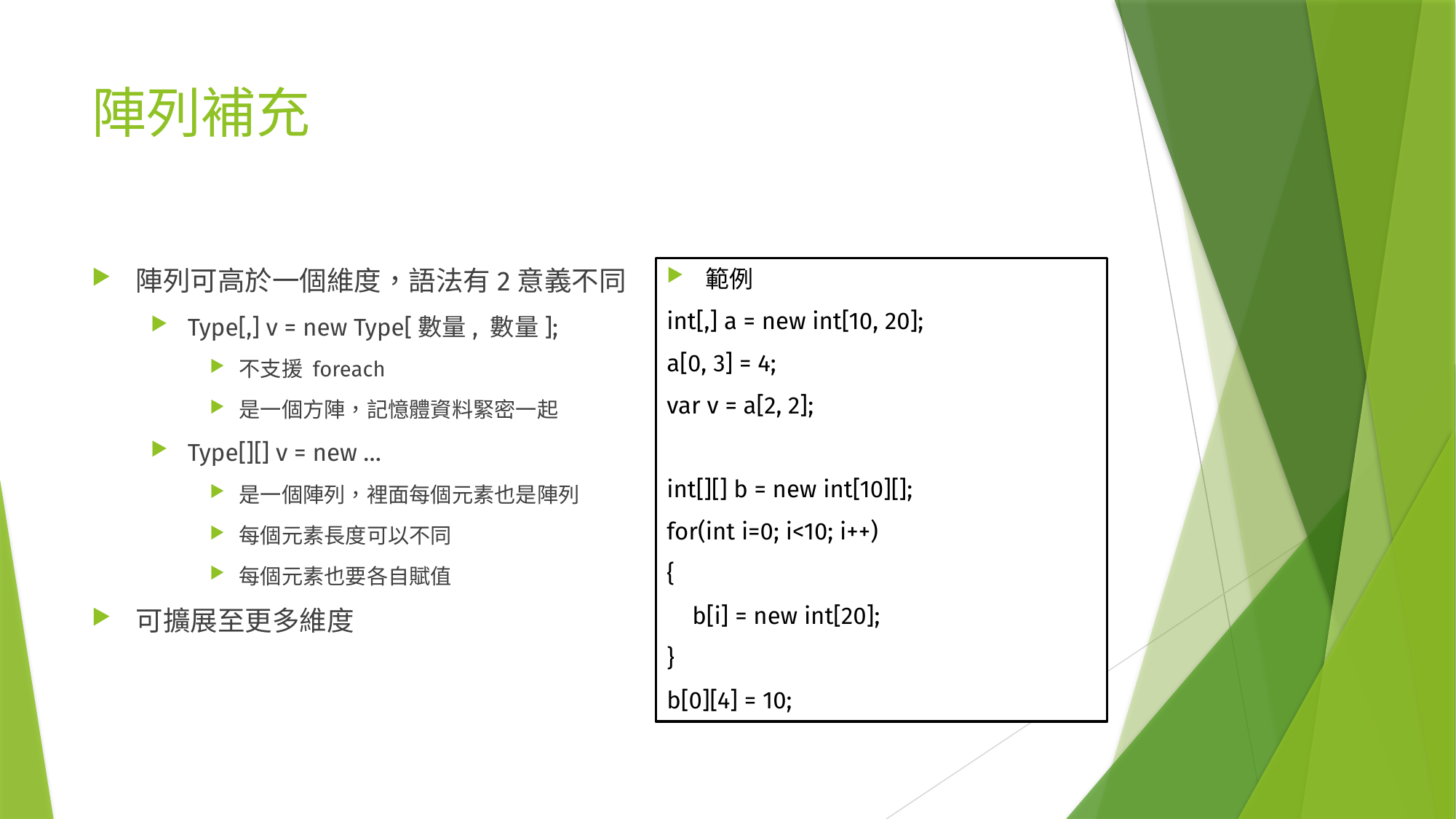

# 陣列補充
陣列可高於一個維度，語法有2意義不同
Type[,] v = new Type[數量, 數量];
不支援 foreach
是一個方陣，記憶體資料緊密一起
Type[][] v = new …
是一個陣列，裡面每個元素也是陣列
每個元素長度可以不同
每個元素也要各自賦值
可擴展至更多維度
範例
int[,] a = new int[10, 20];
a[0, 3] = 4;
var v = a[2, 2];

int[][] b = new int[10][];
for(int i=0; i<10; i++)
{
    b[i] = new int[20];
}
b[0][4] = 10;